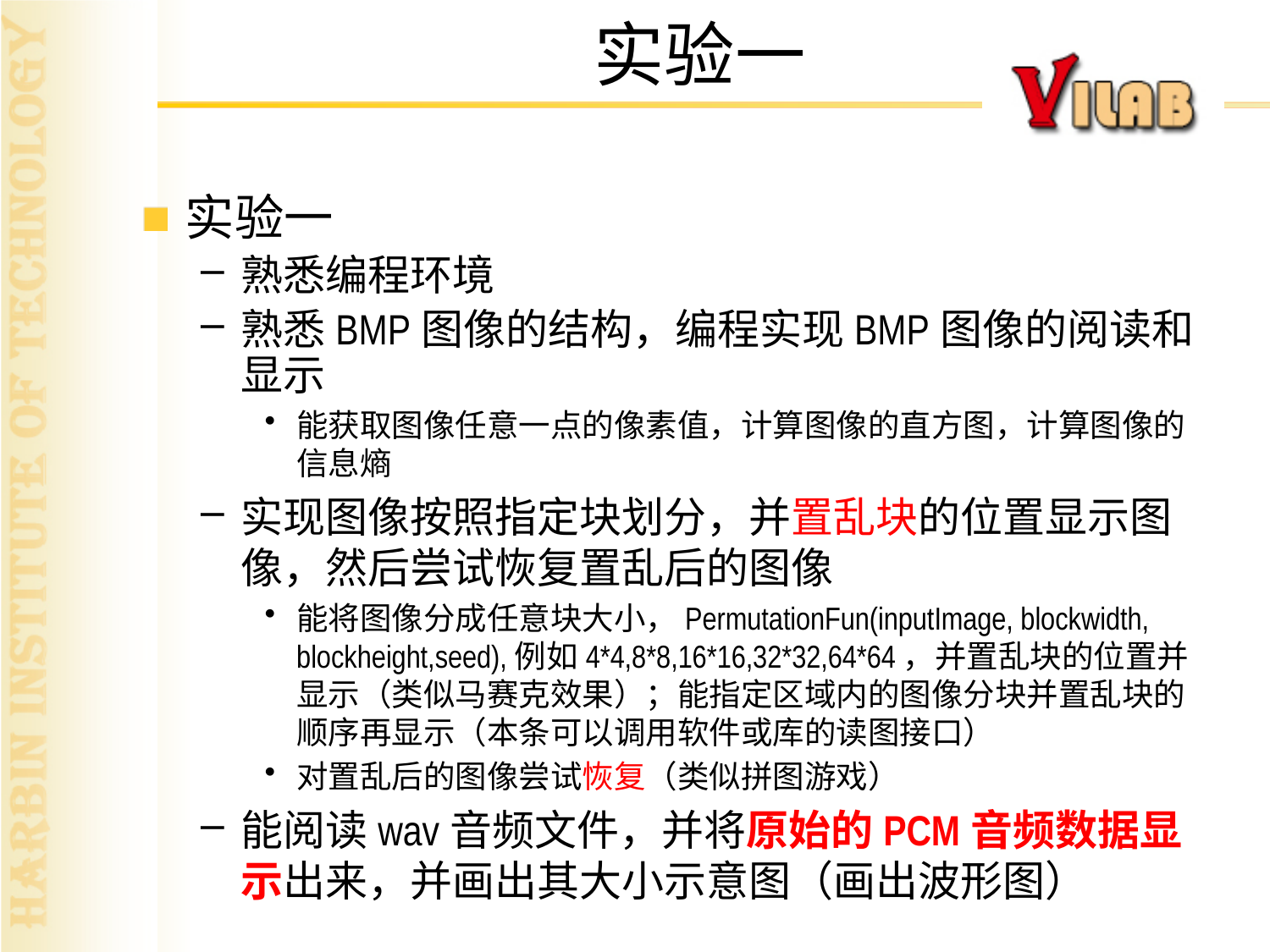

实验一
实验一
熟悉编程环境
熟悉BMP图像的结构，编程实现BMP图像的阅读和显示
能获取图像任意一点的像素值，计算图像的直方图，计算图像的信息熵
实现图像按照指定块划分，并置乱块的位置显示图像，然后尝试恢复置乱后的图像
能将图像分成任意块大小，PermutationFun(inputImage, blockwidth, blockheight,seed),例如4*4,8*8,16*16,32*32,64*64，并置乱块的位置并显示（类似马赛克效果）；能指定区域内的图像分块并置乱块的顺序再显示（本条可以调用软件或库的读图接口）
对置乱后的图像尝试恢复（类似拼图游戏）
能阅读wav音频文件，并将原始的PCM音频数据显示出来，并画出其大小示意图（画出波形图）